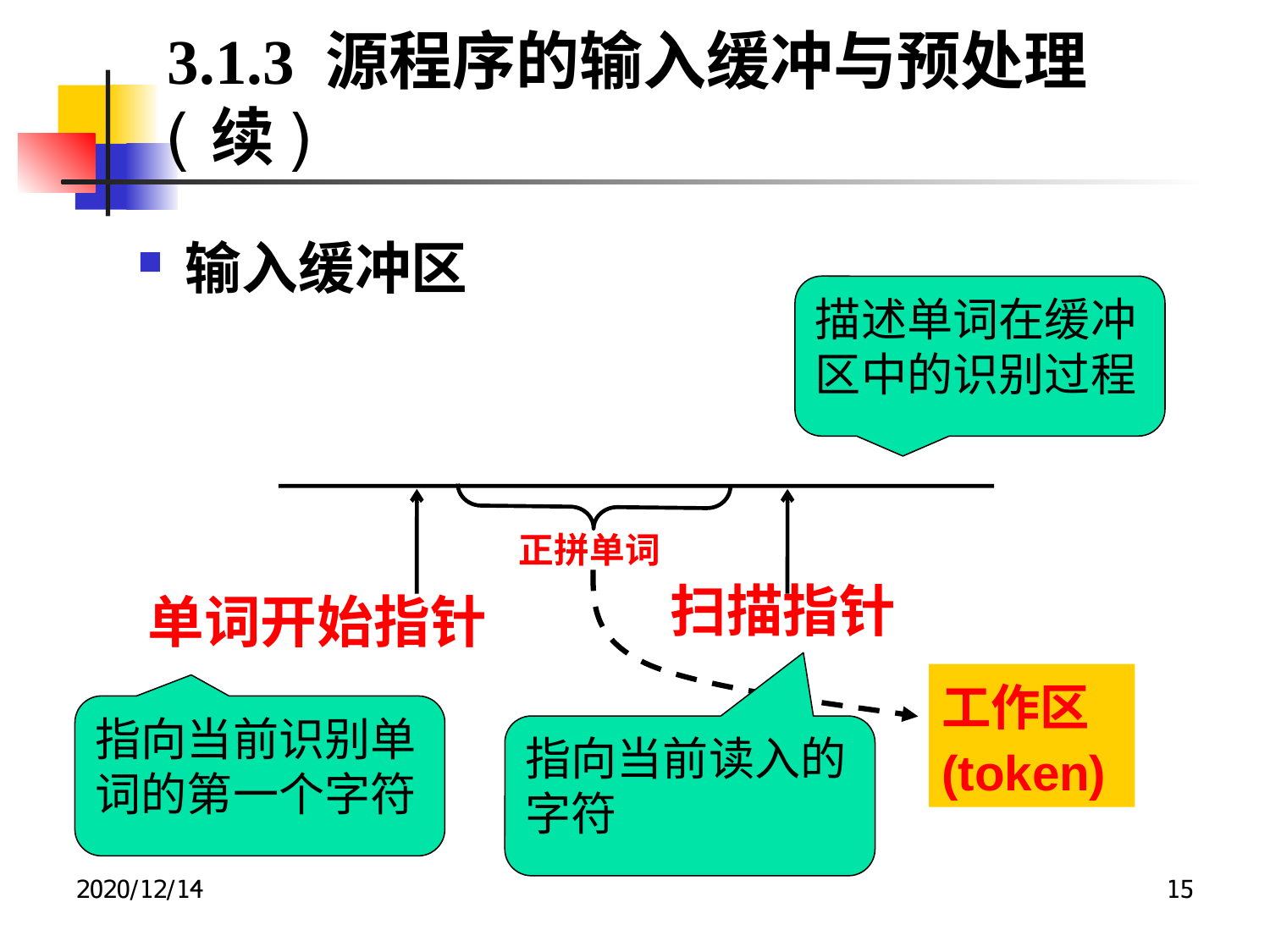

3.1.3 源程序的输入缓冲与预处理(续)
输入缓冲区
描述单词在缓冲区中的识别过程

单词开始指针

扫描指针
正拼单词

工作区(token)
指向当前识别单词的第一个字符
指向当前读入的字符
2020/12/14
15